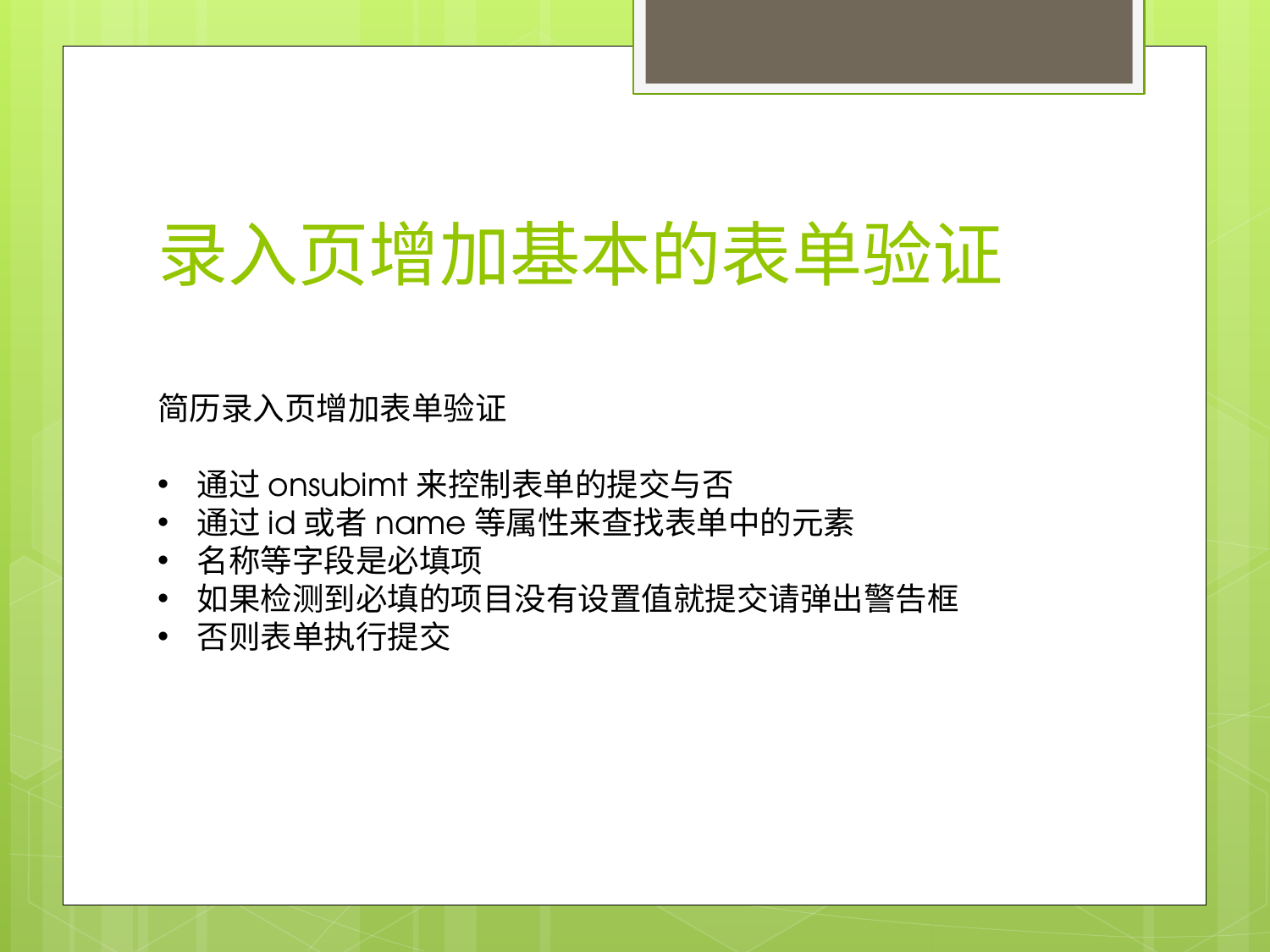

# 录入页增加基本的表单验证
简历录入页增加表单验证

通过onsubimt来控制表单的提交与否
通过id或者name等属性来查找表单中的元素
名称等字段是必填项
如果检测到必填的项目没有设置值就提交请弹出警告框
否则表单执行提交